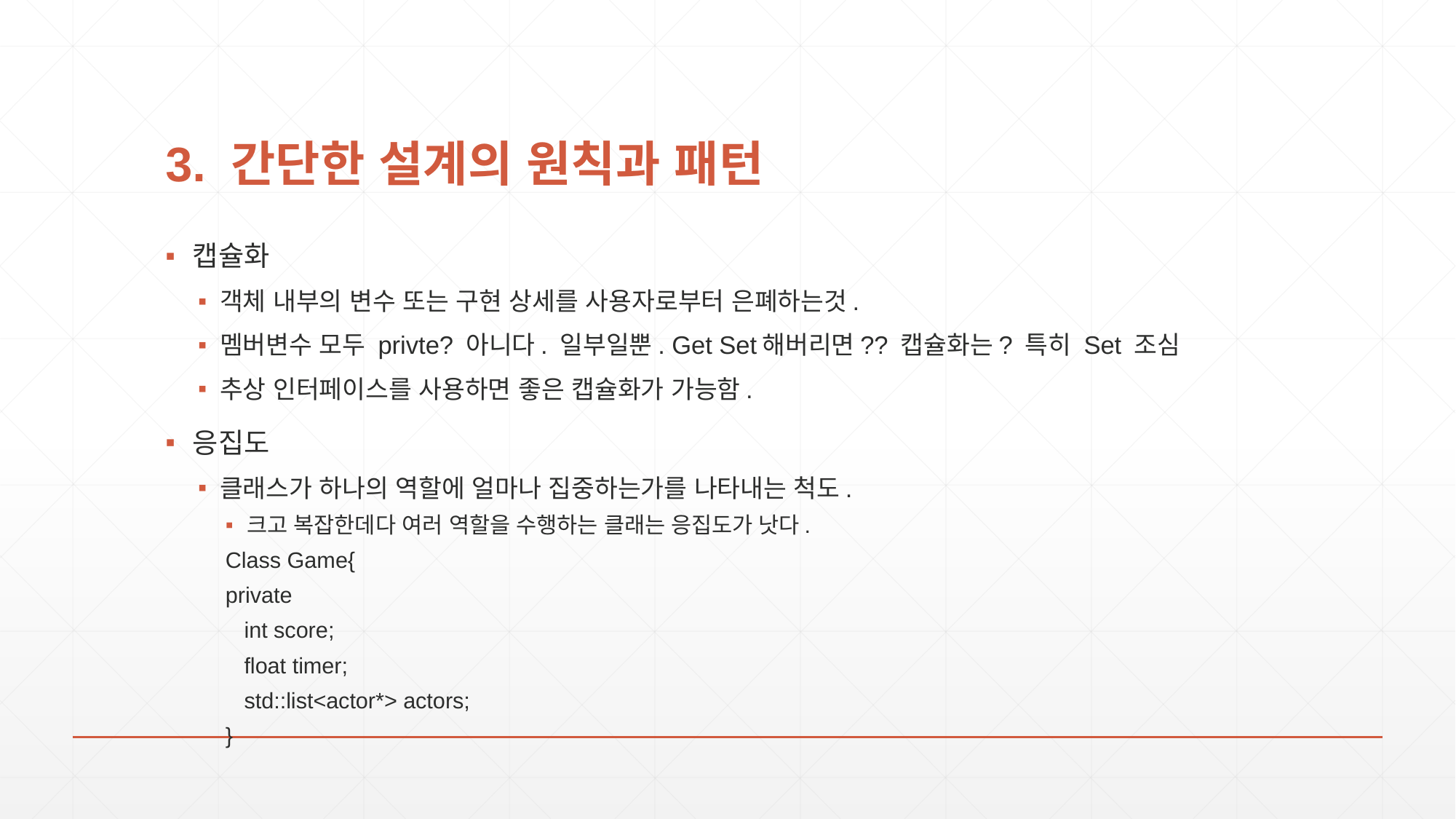

# 3. 간단한 설계의 원칙과 패턴
캡슐화
객체 내부의 변수 또는 구현 상세를 사용자로부터 은폐하는것.
멤버변수 모두 privte? 아니다. 일부일뿐. Get Set해버리면?? 캡슐화는? 특히 Set 조심
추상 인터페이스를 사용하면 좋은 캡슐화가 가능함.
응집도
클래스가 하나의 역할에 얼마나 집중하는가를 나타내는 척도.
크고 복잡한데다 여러 역할을 수행하는 클래는 응집도가 낫다.
Class Game{
	private
	   int score;
	   float timer;
	   std::list<actor*> actors;
}